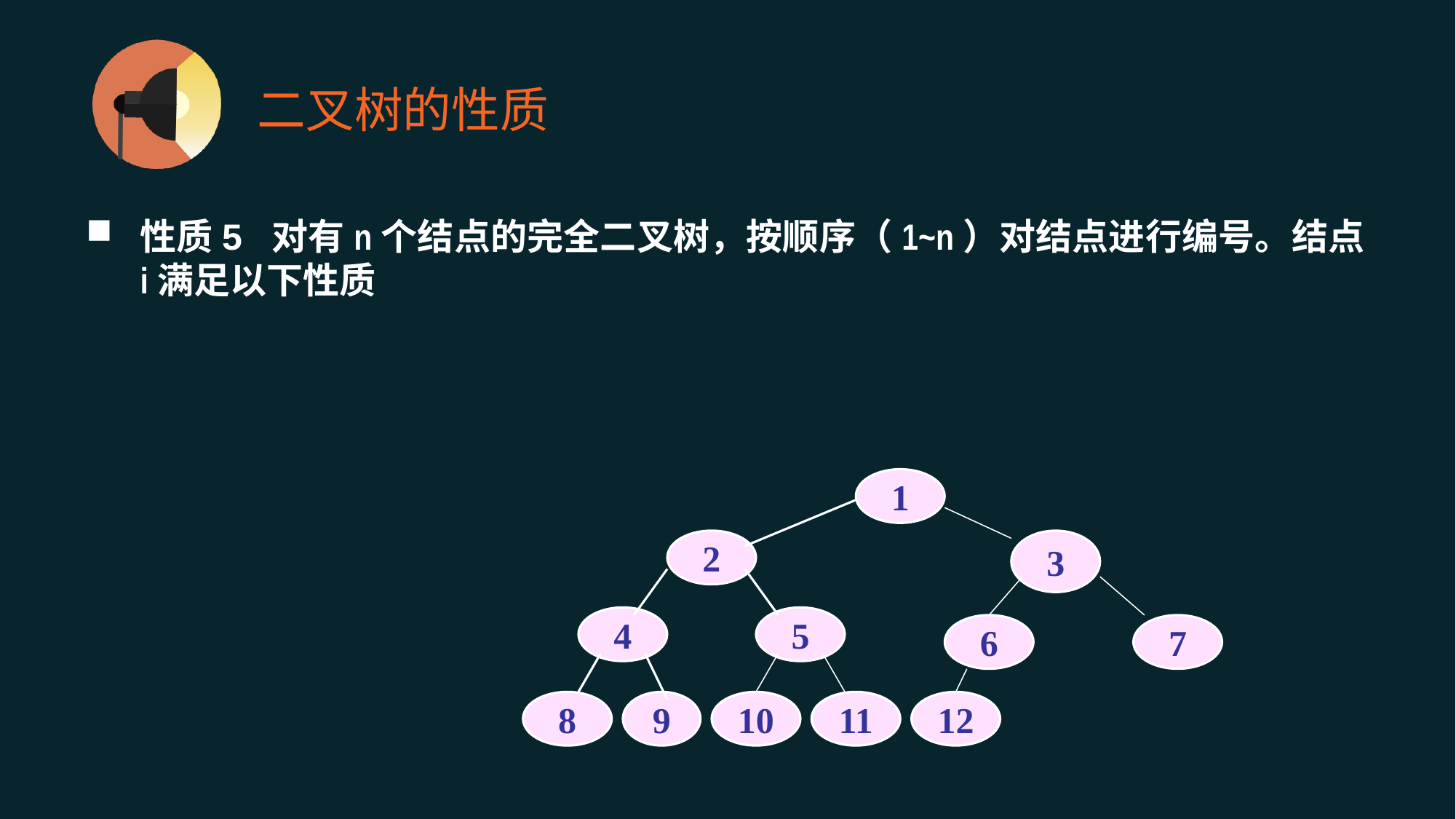

# 二叉树的性质
性质5  对有n个结点的完全二叉树，按顺序（1~n）对结点进行编号。结点i满足以下性质

1

2
3

4
5
6
7

8
9
10
11
12